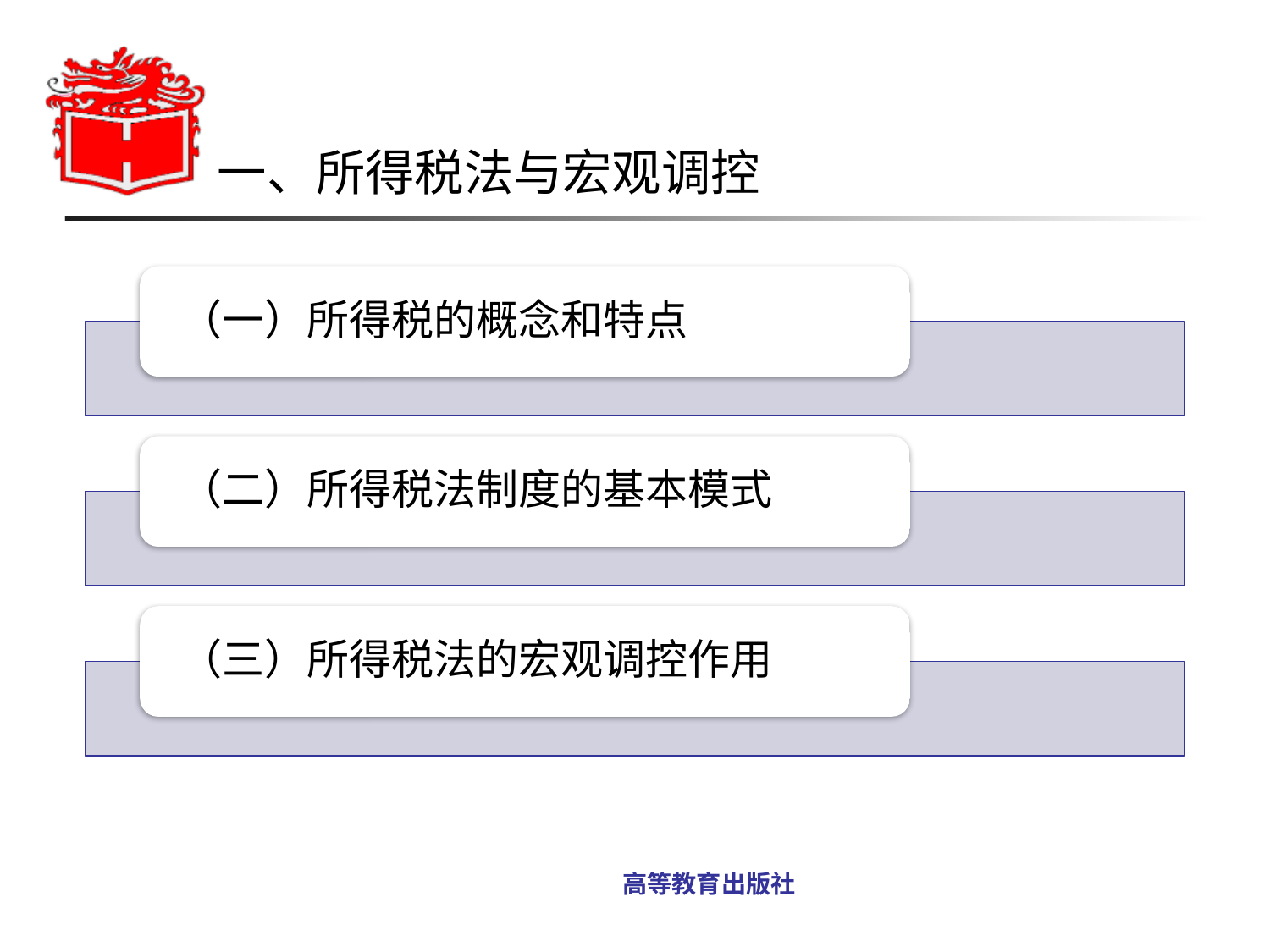

一、所得税法与宏观调控
（一）所得税的概念和特点
（二）所得税法制度的基本模式
（三）所得税法的宏观调控作用

高等教育出版社